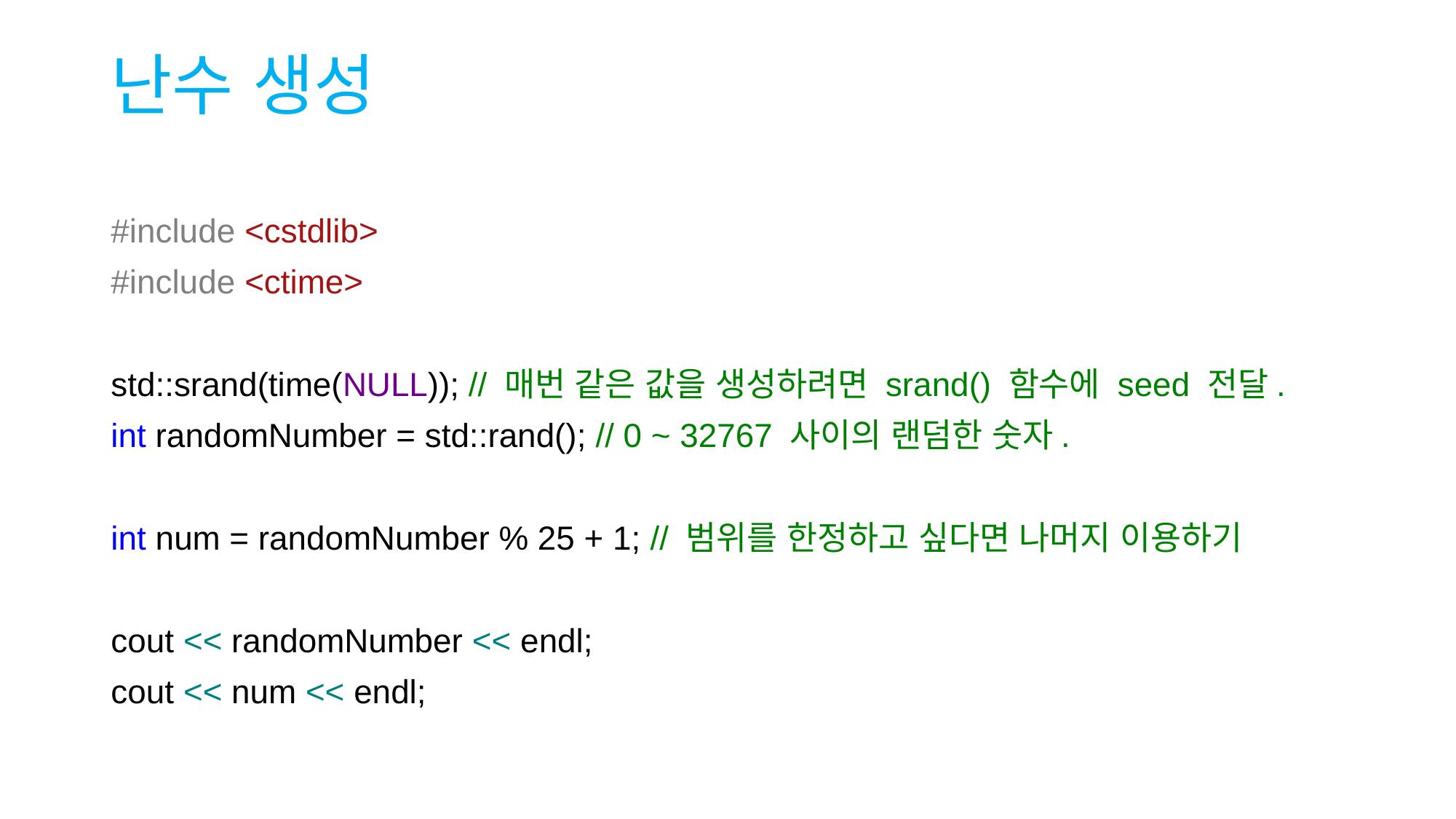

# 난수 생성
#include <cstdlib>
#include <ctime>

std::srand(time(NULL)); // 매번 같은 값을 생성하려면 srand() 함수에 seed 전달.
int randomNumber = std::rand(); // 0 ~ 32767 사이의 랜덤한 숫자.

int num = randomNumber % 25 + 1; // 범위를 한정하고 싶다면 나머지 이용하기

cout << randomNumber << endl;
cout << num << endl;